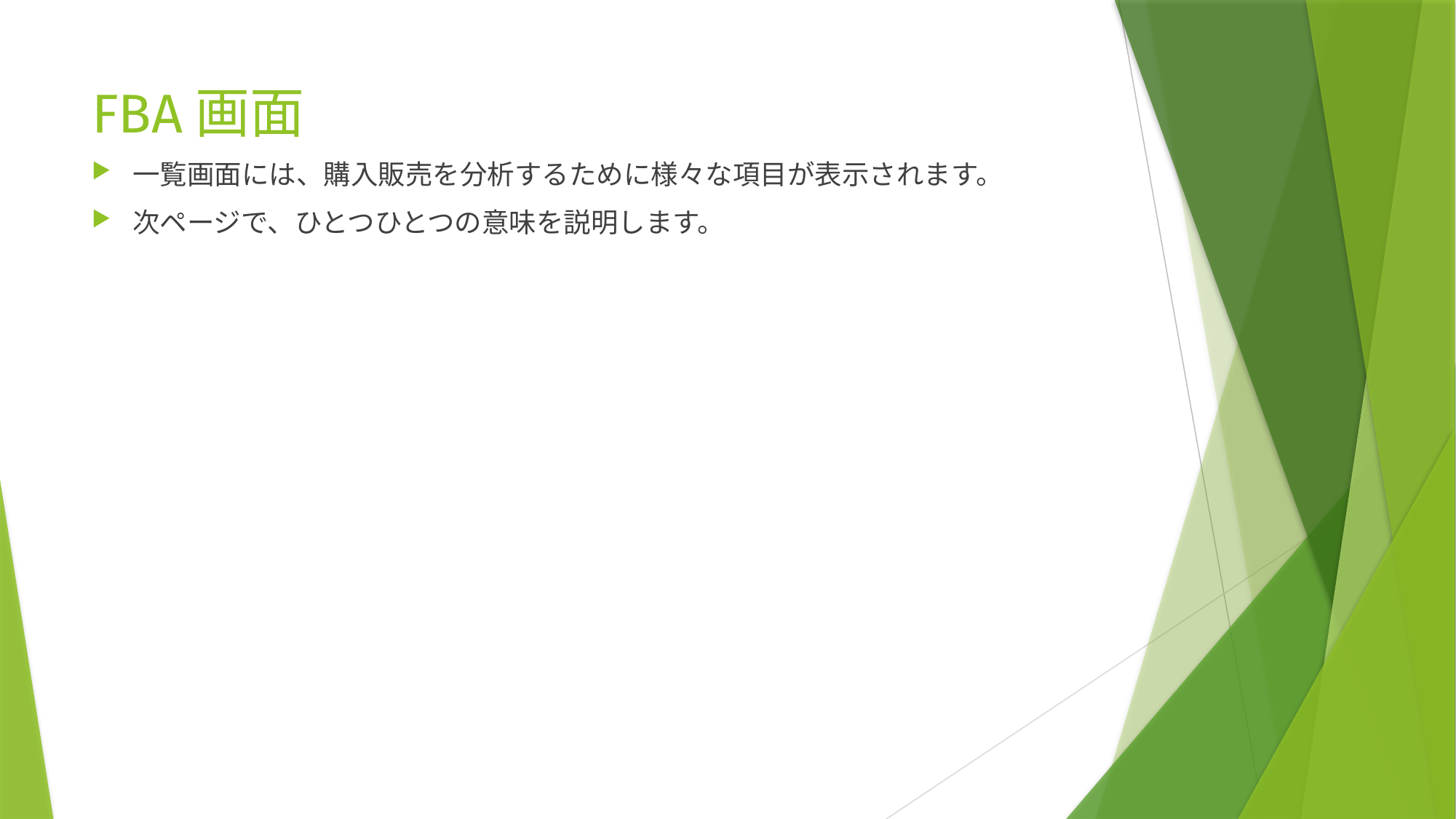

# FBA画面
一覧画面には、購入販売を分析するために様々な項目が表示されます。
次ページで、ひとつひとつの意味を説明します。